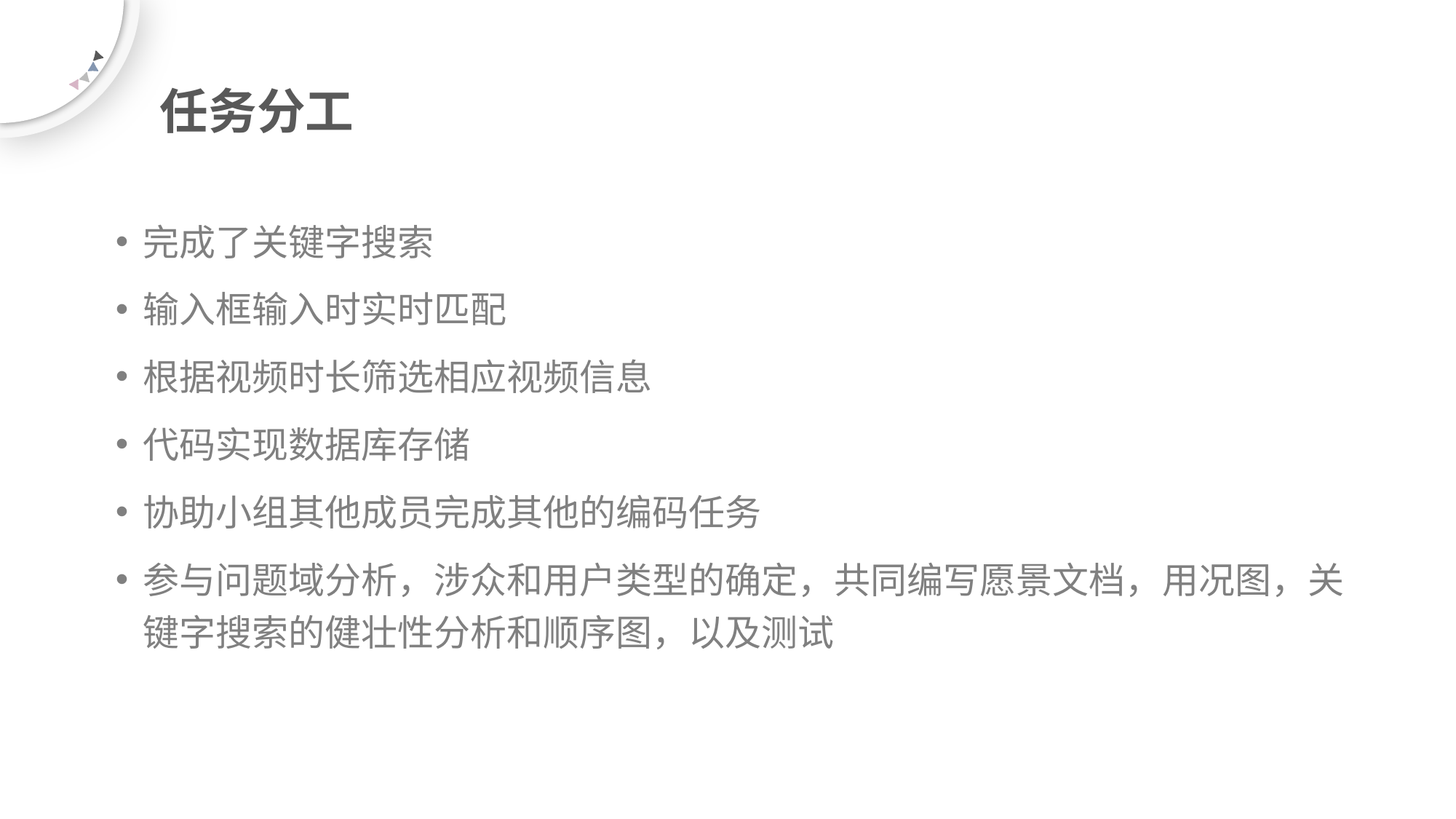

# 任务分工
完成了关键字搜索
输入框输入时实时匹配
根据视频时长筛选相应视频信息
代码实现数据库存储
协助小组其他成员完成其他的编码任务
参与问题域分析，涉众和用户类型的确定，共同编写愿景文档，用况图，关键字搜索的健壮性分析和顺序图，以及测试